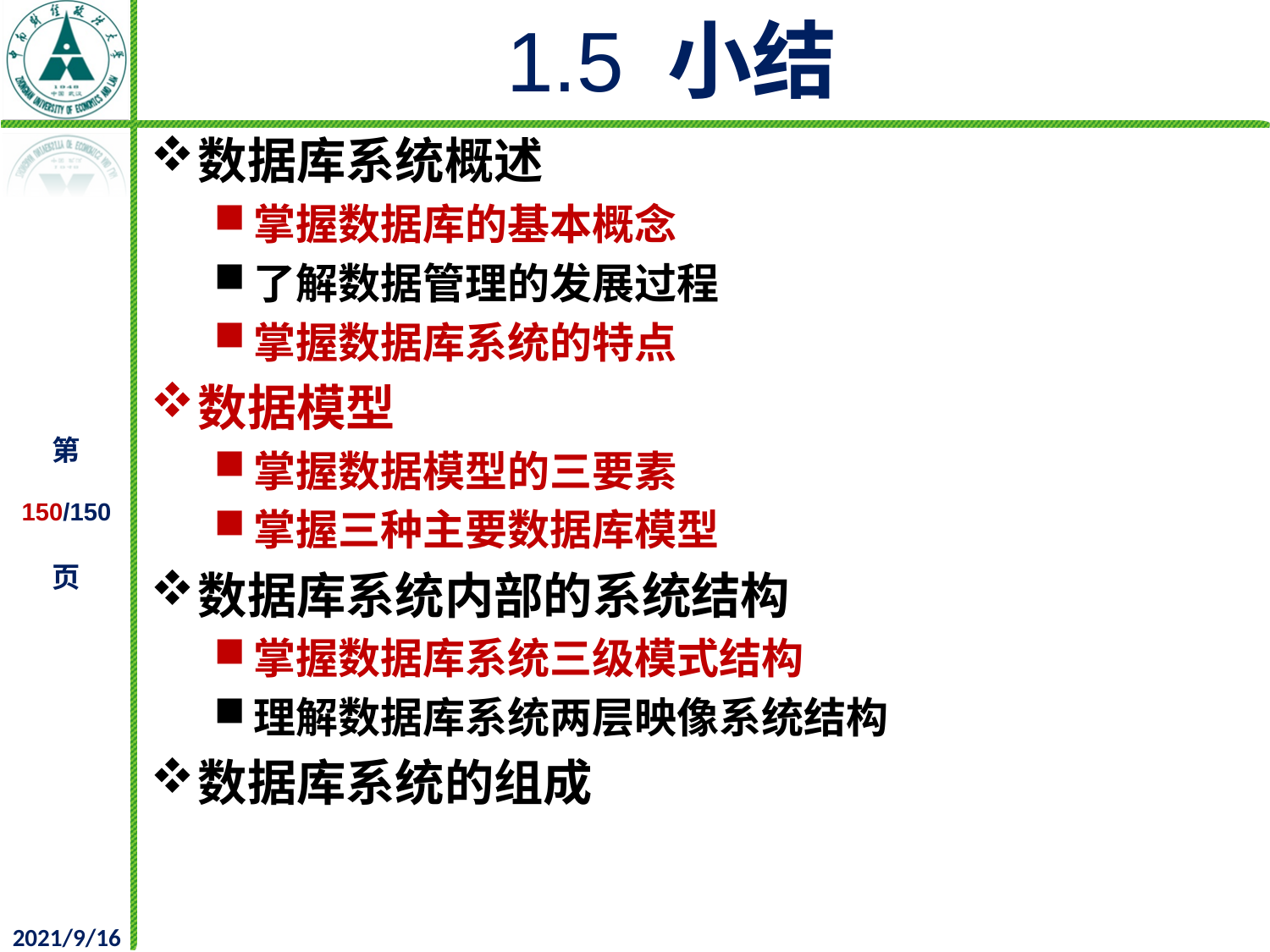

# 1.5 小结
数据库系统概述
掌握数据库的基本概念
了解数据管理的发展过程
掌握数据库系统的特点
数据模型
掌握数据模型的三要素
掌握三种主要数据库模型
数据库系统内部的系统结构
掌握数据库系统三级模式结构
理解数据库系统两层映像系统结构
数据库系统的组成

2021/9/16